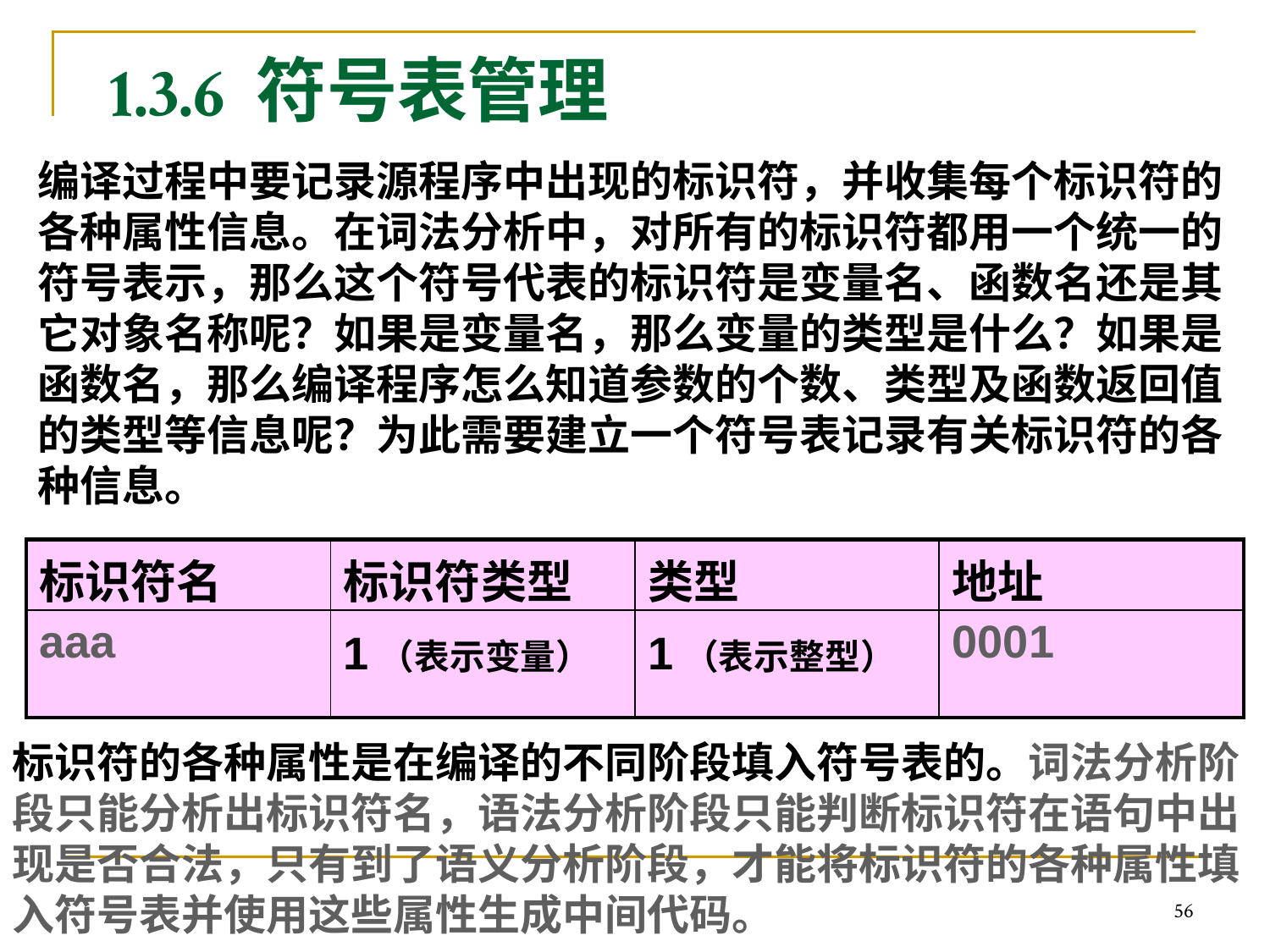

# 1.3.6 符号表管理
编译过程中要记录源程序中出现的标识符，并收集每个标识符的各种属性信息。在词法分析中，对所有的标识符都用一个统一的符号表示，那么这个符号代表的标识符是变量名、函数名还是其它对象名称呢？如果是变量名，那么变量的类型是什么？如果是函数名，那么编译程序怎么知道参数的个数、类型及函数返回值的类型等信息呢？为此需要建立一个符号表记录有关标识符的各种信息。
| 标识符名 | 标识符类型 | 类型 | 地址 |
| --- | --- | --- | --- |
| aaa | 1（表示变量） | 1（表示整型） | 0001 |
标识符的各种属性是在编译的不同阶段填入符号表的。词法分析阶段只能分析出标识符名，语法分析阶段只能判断标识符在语句中出现是否合法，只有到了语义分析阶段，才能将标识符的各种属性填入符号表并使用这些属性生成中间代码。
56